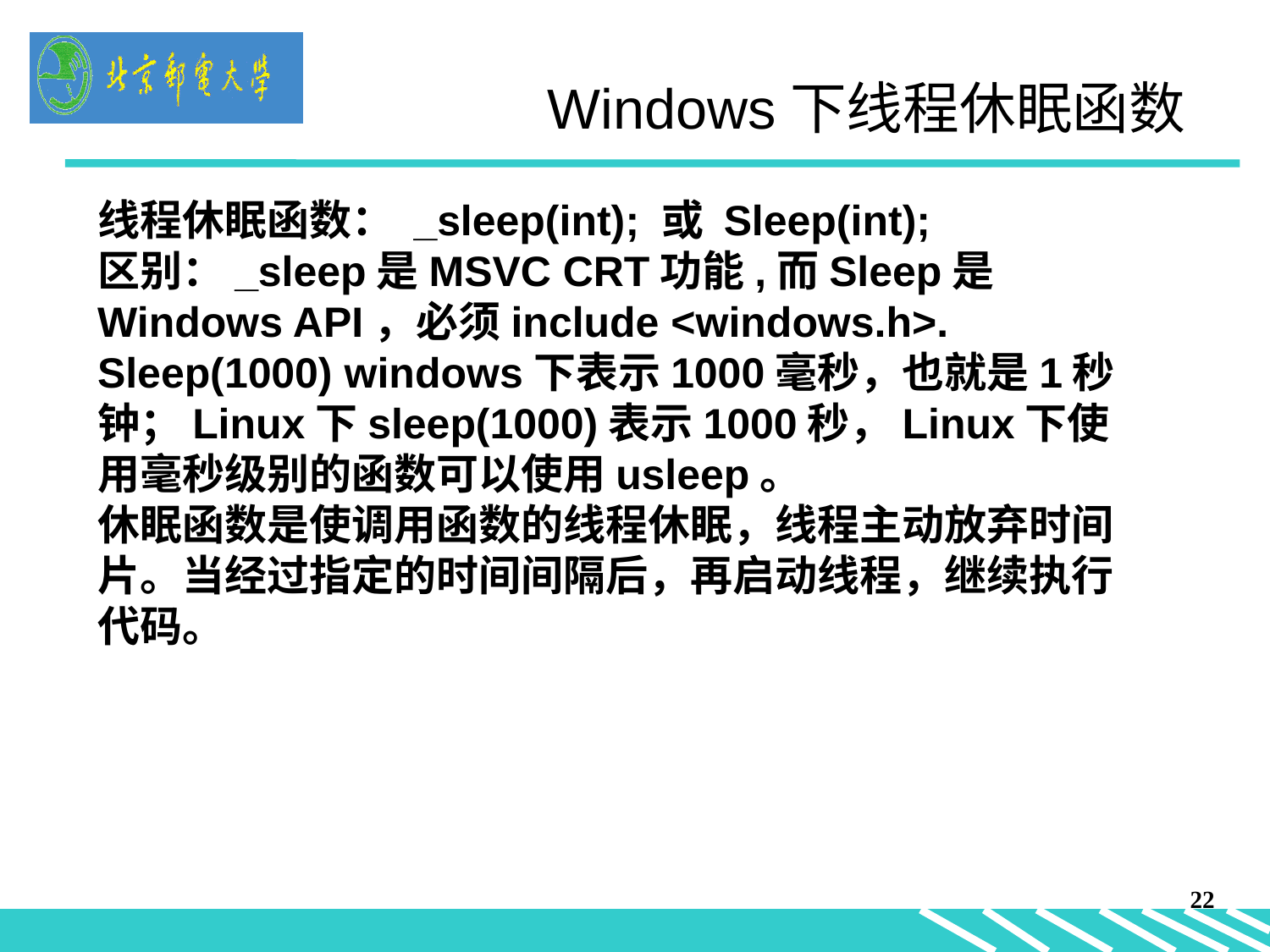

Windows下线程休眠函数
线程休眠函数： _sleep(int); 或 Sleep(int);
区别：_sleep是MSVC CRT功能,而Sleep是Windows API，必须include <windows.h>.
Sleep(1000) windows下表示1000毫秒，也就是1秒钟；Linux下sleep(1000)表示1000秒，Linux下使用毫秒级别的函数可以使用usleep。
休眠函数是使调用函数的线程休眠，线程主动放弃时间片。当经过指定的时间间隔后，再启动线程，继续执行代码。
22